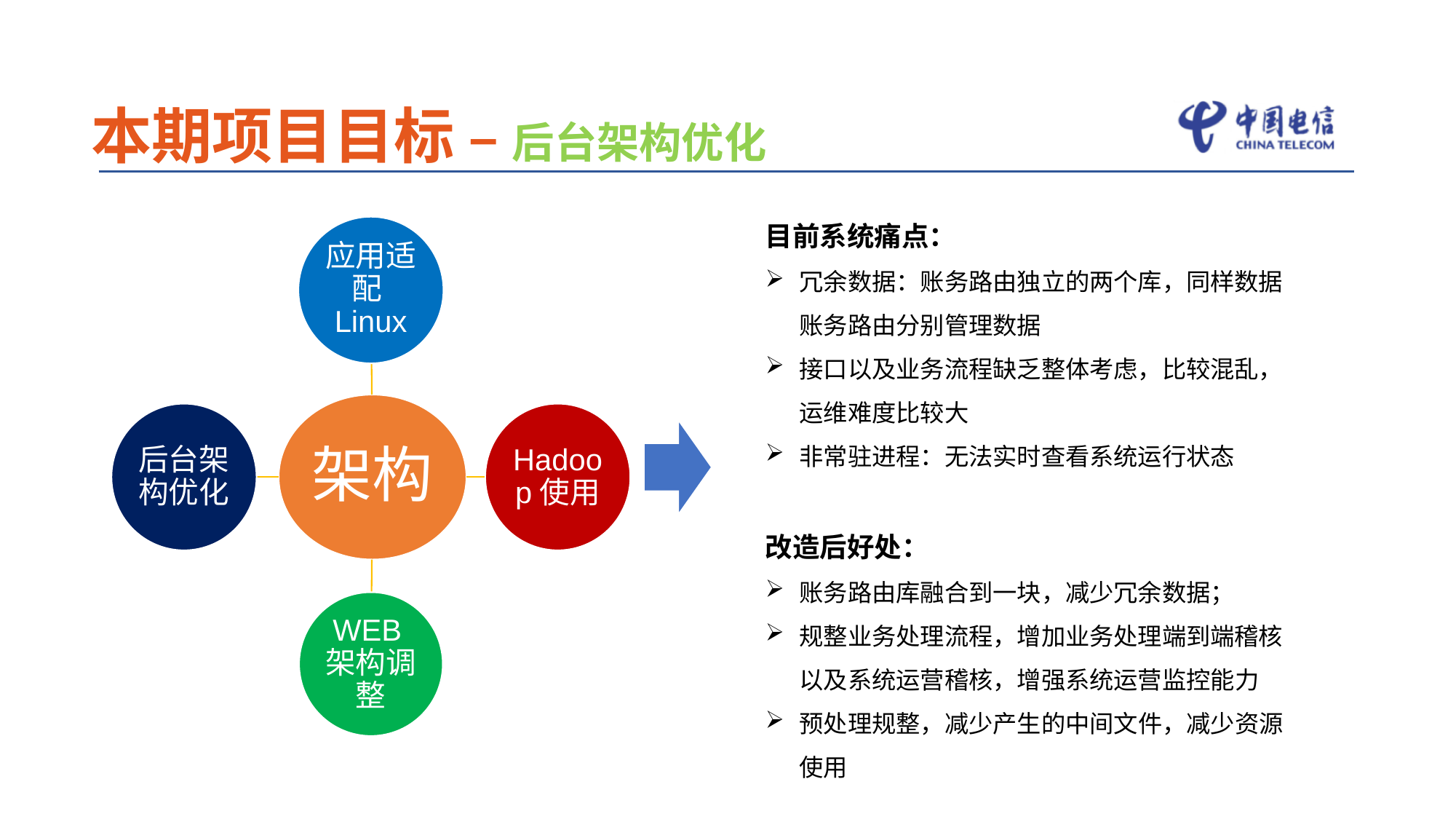

本期项目目标 – 后台架构优化
目前系统痛点：
冗余数据：账务路由独立的两个库，同样数据账务路由分别管理数据
接口以及业务流程缺乏整体考虑，比较混乱，运维难度比较大
非常驻进程：无法实时查看系统运行状态

改造后好处：
账务路由库融合到一块，减少冗余数据；
规整业务处理流程，增加业务处理端到端稽核以及系统运营稽核，增强系统运营监控能力
预处理规整，减少产生的中间文件，减少资源使用

架构

应用适配Linux

Hadoop使用

WEB架构调整

后台架构优化